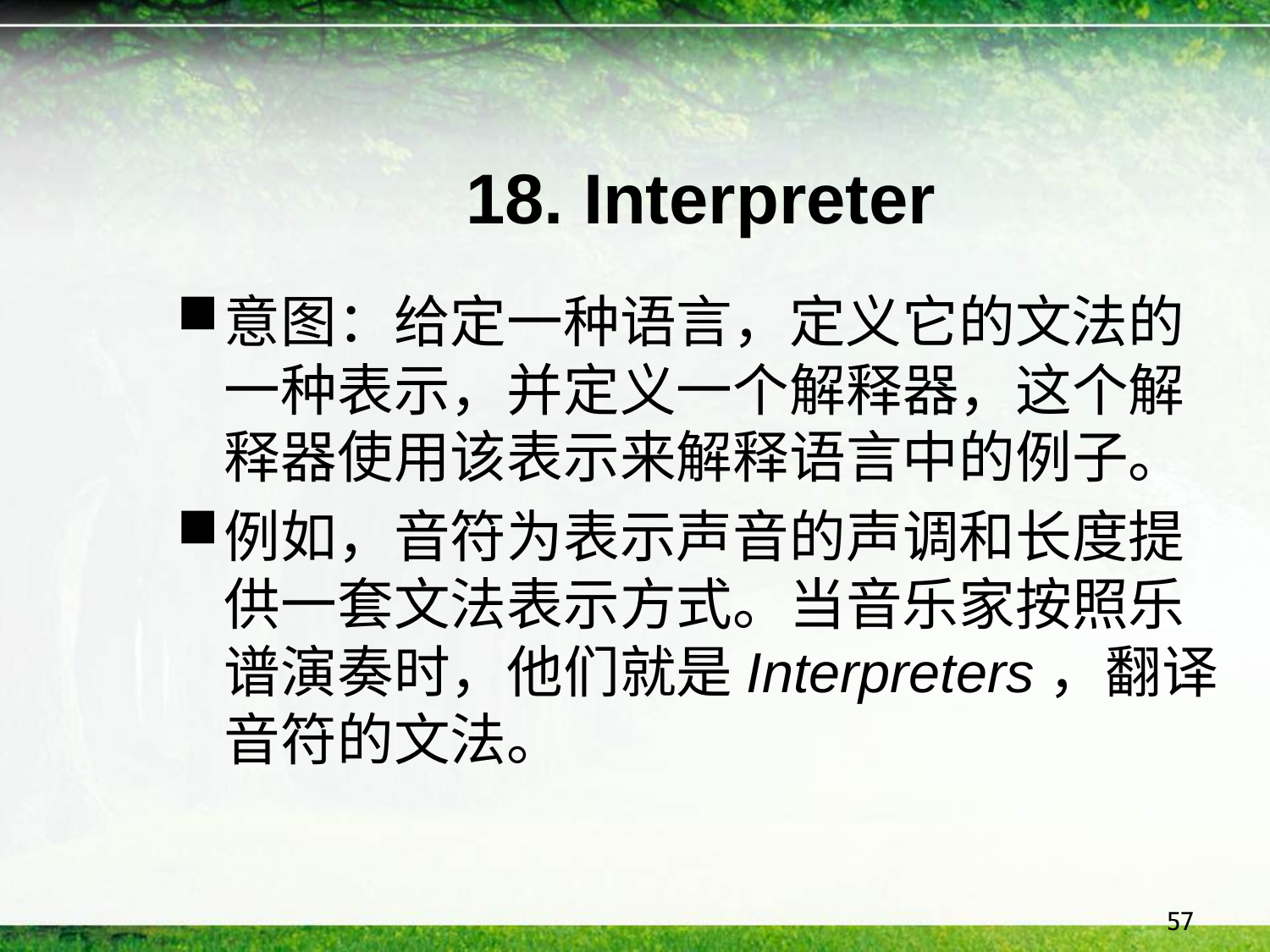

18. Interpreter
# 意图：给定一种语言，定义它的文法的一种表示，并定义一个解释器，这个解释器使用该表示来解释语言中的例子。
例如，音符为表示声音的声调和长度提供一套文法表示方式。当音乐家按照乐谱演奏时，他们就是Interpreters，翻译音符的文法。
57